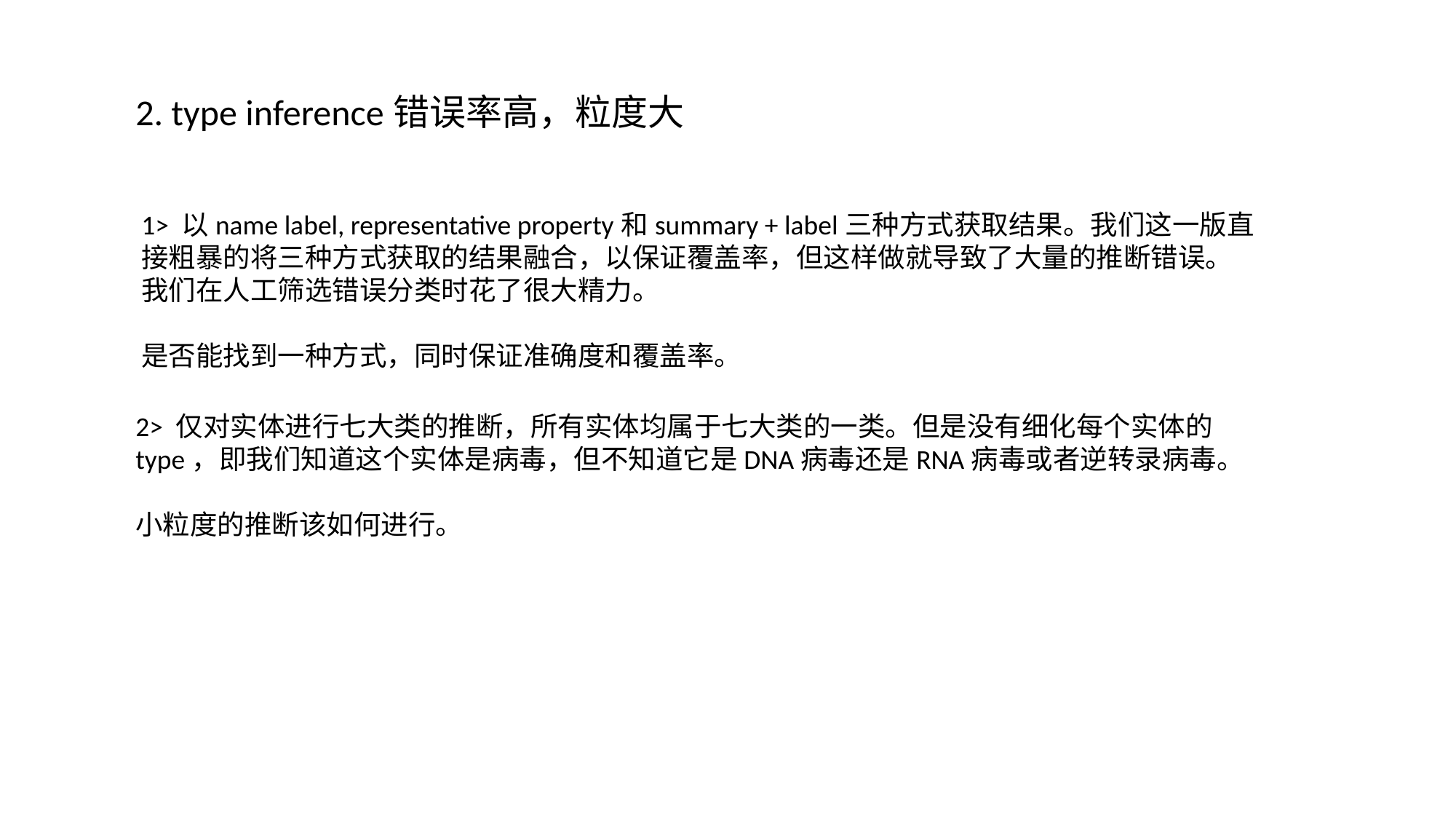

2. type inference错误率高，粒度大
1> 以name label, representative property和summary + label三种方式获取结果。我们这一版直接粗暴的将三种方式获取的结果融合，以保证覆盖率，但这样做就导致了大量的推断错误。我们在人工筛选错误分类时花了很大精力。

是否能找到一种方式，同时保证准确度和覆盖率。
2> 仅对实体进行七大类的推断，所有实体均属于七大类的一类。但是没有细化每个实体的type，即我们知道这个实体是病毒，但不知道它是DNA病毒还是RNA病毒或者逆转录病毒。

小粒度的推断该如何进行。